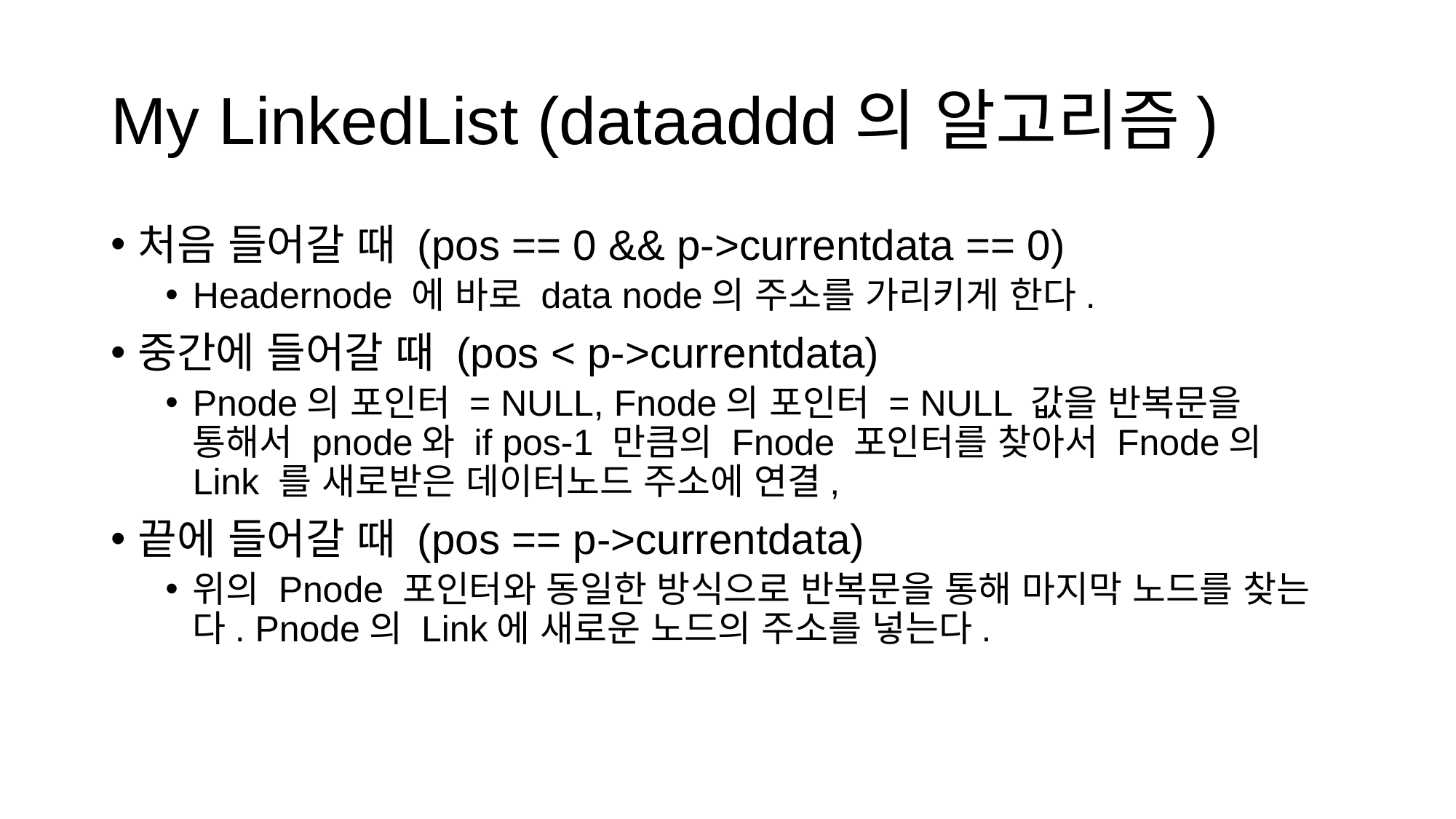

# My LinkedList (dataaddd의 알고리즘)
처음 들어갈 때 (pos == 0 && p->currentdata == 0)
Headernode 에 바로 data node의 주소를 가리키게 한다.
중간에 들어갈 때 (pos < p->currentdata)
Pnode의 포인터 = NULL, Fnode의 포인터 = NULL 값을 반복문을 통해서 pnode와 if pos-1 만큼의 Fnode 포인터를 찾아서 Fnode의 Link 를 새로받은 데이터노드 주소에 연결,
끝에 들어갈 때 (pos == p->currentdata)
위의 Pnode 포인터와 동일한 방식으로 반복문을 통해 마지막 노드를 찾는다. Pnode의 Link에 새로운 노드의 주소를 넣는다.